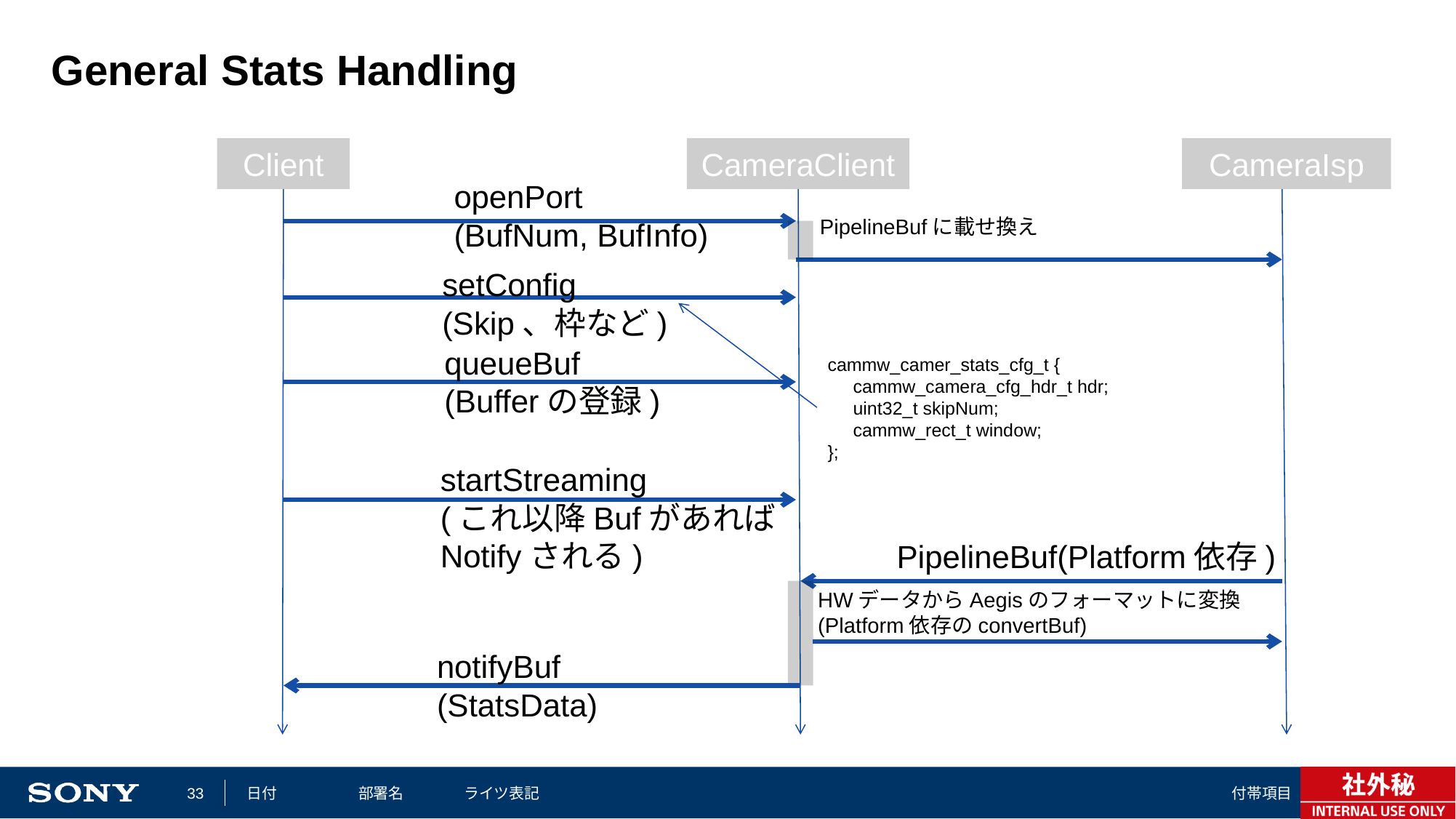

# General Stats Handling
Client
CameraClient
CameraIsp
openPort
(BufNum, BufInfo)
PipelineBufに載せ換え

setConfig
(Skip、枠など)
queueBuf
(Bufferの登録)
cammw_camer_stats_cfg_t {
     cammw_camera_cfg_hdr_t hdr;
     uint32_t skipNum;
     cammw_rect_t window;
};
startStreaming
(これ以降Bufがあれば
Notifyされる)
PipelineBuf(Platform依存)

HWデータからAegisのフォーマットに変換
(Platform依存のconvertBuf)
notifyBuf
(StatsData)